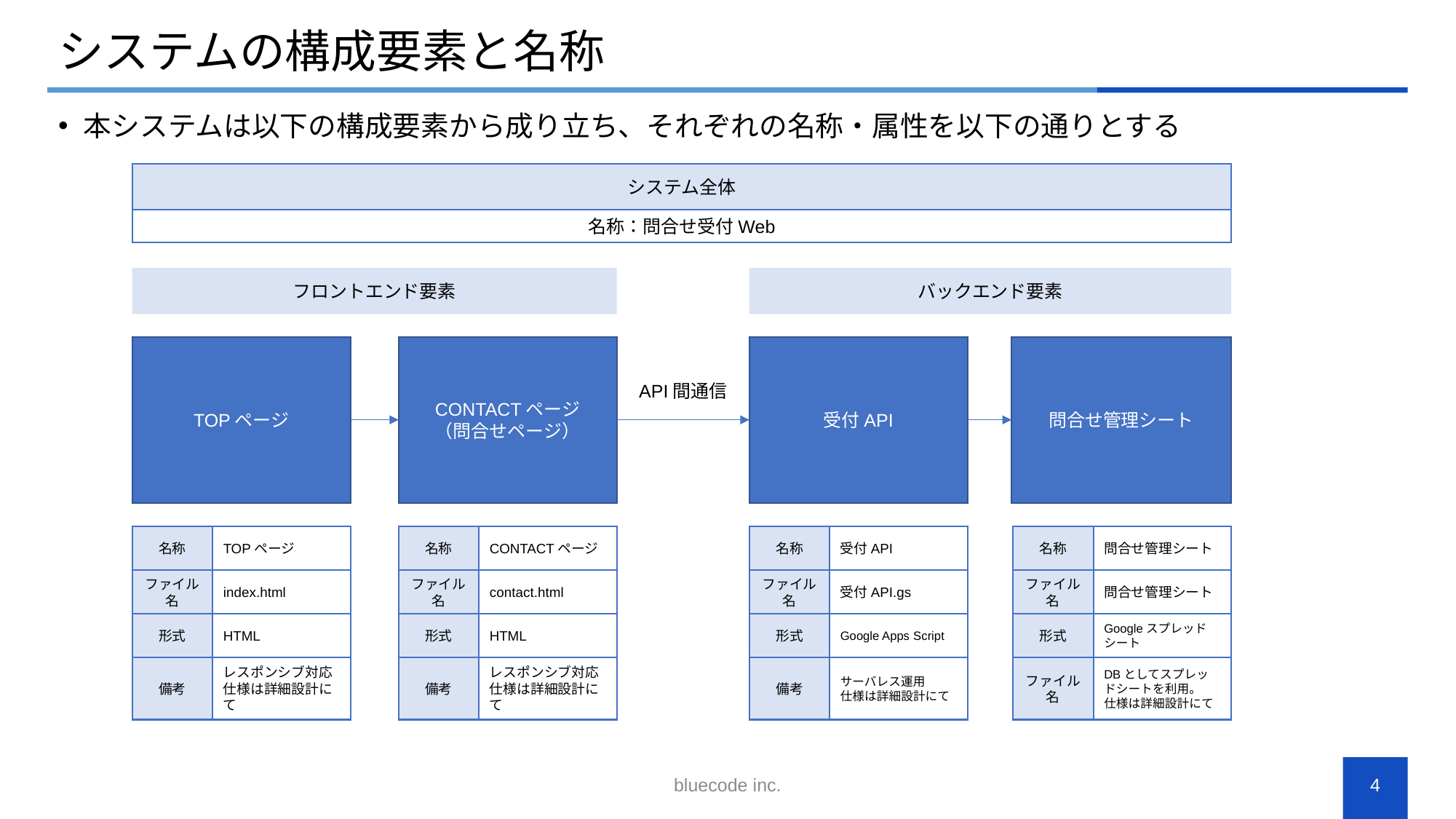

# システムの構成要素と名称
本システムは以下の構成要素から成り立ち、それぞれの名称・属性を以下の通りとする
システム全体
名称：問合せ受付Web
フロントエンド要素
バックエンド要素
TOPページ
CONTACTページ
（問合せページ）
受付API
問合せ管理シート
API間通信
名称
TOPページ
名称
CONTACTページ
名称
受付API
名称
問合せ管理シート
ファイル名
index.html
ファイル名
contact.html
ファイル名
受付API.gs
ファイル名
問合せ管理シート
形式
HTML
形式
HTML
形式
Google Apps Script
形式
Googleスプレッドシート
備考
レスポンシブ対応
仕様は詳細設計にて
備考
レスポンシブ対応
仕様は詳細設計にて
備考
サーバレス運用
仕様は詳細設計にて
ファイル名
DBとしてスプレッドシートを利用。
仕様は詳細設計にて
bluecode inc.
4